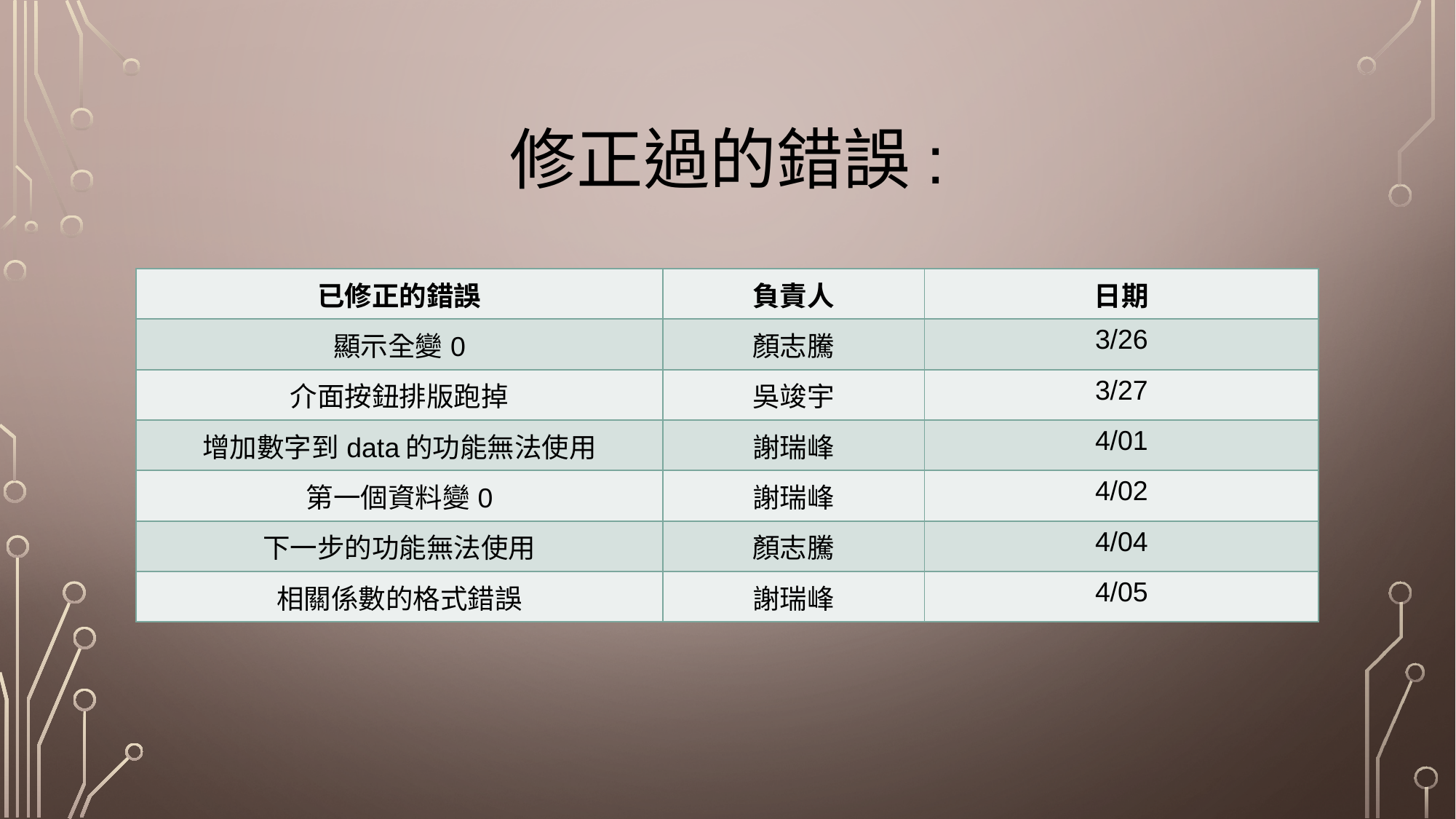

# 修正過的錯誤:
| 已修正的錯誤 | 負責人 | 日期 |
| --- | --- | --- |
| 顯示全變0 | 顏志騰 | 3/26 |
| 介面按鈕排版跑掉 | 吳竣宇 | 3/27 |
| 增加數字到data的功能無法使用 | 謝瑞峰 | 4/01 |
| 第一個資料變0 | 謝瑞峰 | 4/02 |
| 下一步的功能無法使用 | 顏志騰 | 4/04 |
| 相關係數的格式錯誤 | 謝瑞峰 | 4/05 |